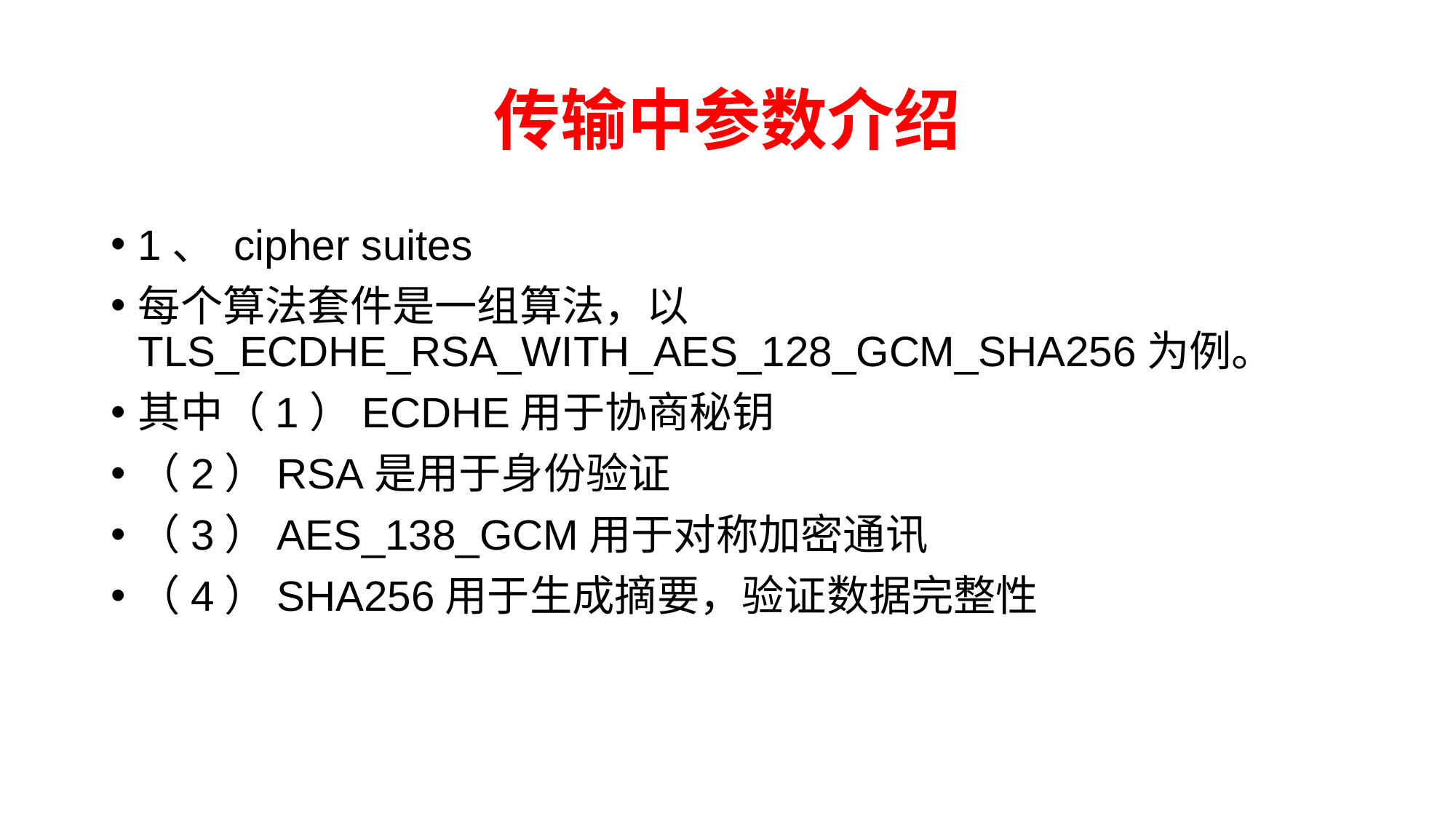

# 传输中参数介绍
1、 cipher suites
每个算法套件是一组算法，以   TLS_ECDHE_RSA_WITH_AES_128_GCM_SHA256为例。
其中（1）ECDHE用于协商秘钥
（2）RSA是用于身份验证
（3）AES_138_GCM用于对称加密通讯
（4）SHA256用于生成摘要，验证数据完整性